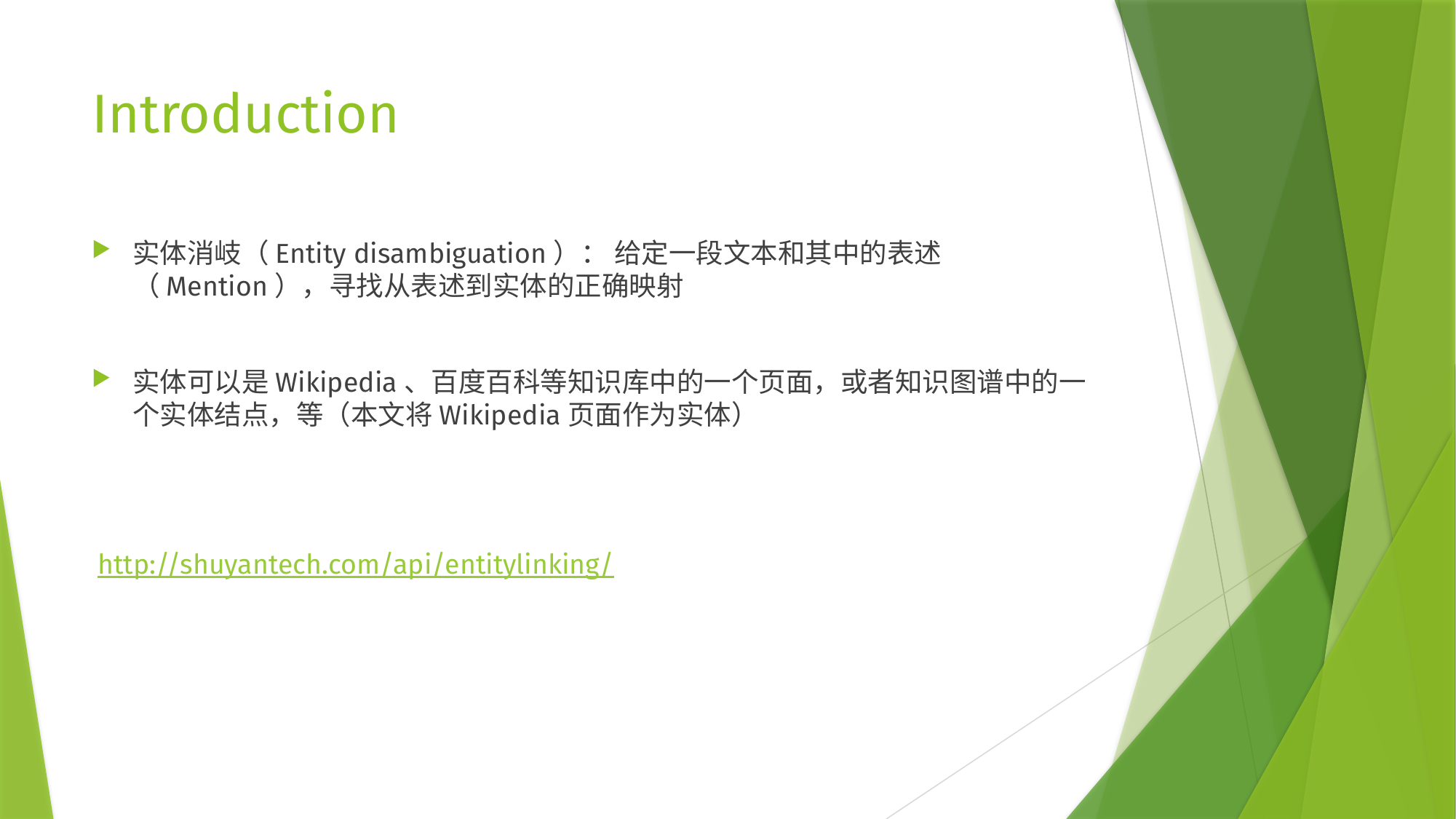

# Introduction
实体消岐（Entity disambiguation）： 给定一段文本和其中的表述（Mention），寻找从表述到实体的正确映射

实体可以是Wikipedia、百度百科等知识库中的一个页面，或者知识图谱中的一个实体结点，等（本文将Wikipedia页面作为实体）
http://shuyantech.com/api/entitylinking/